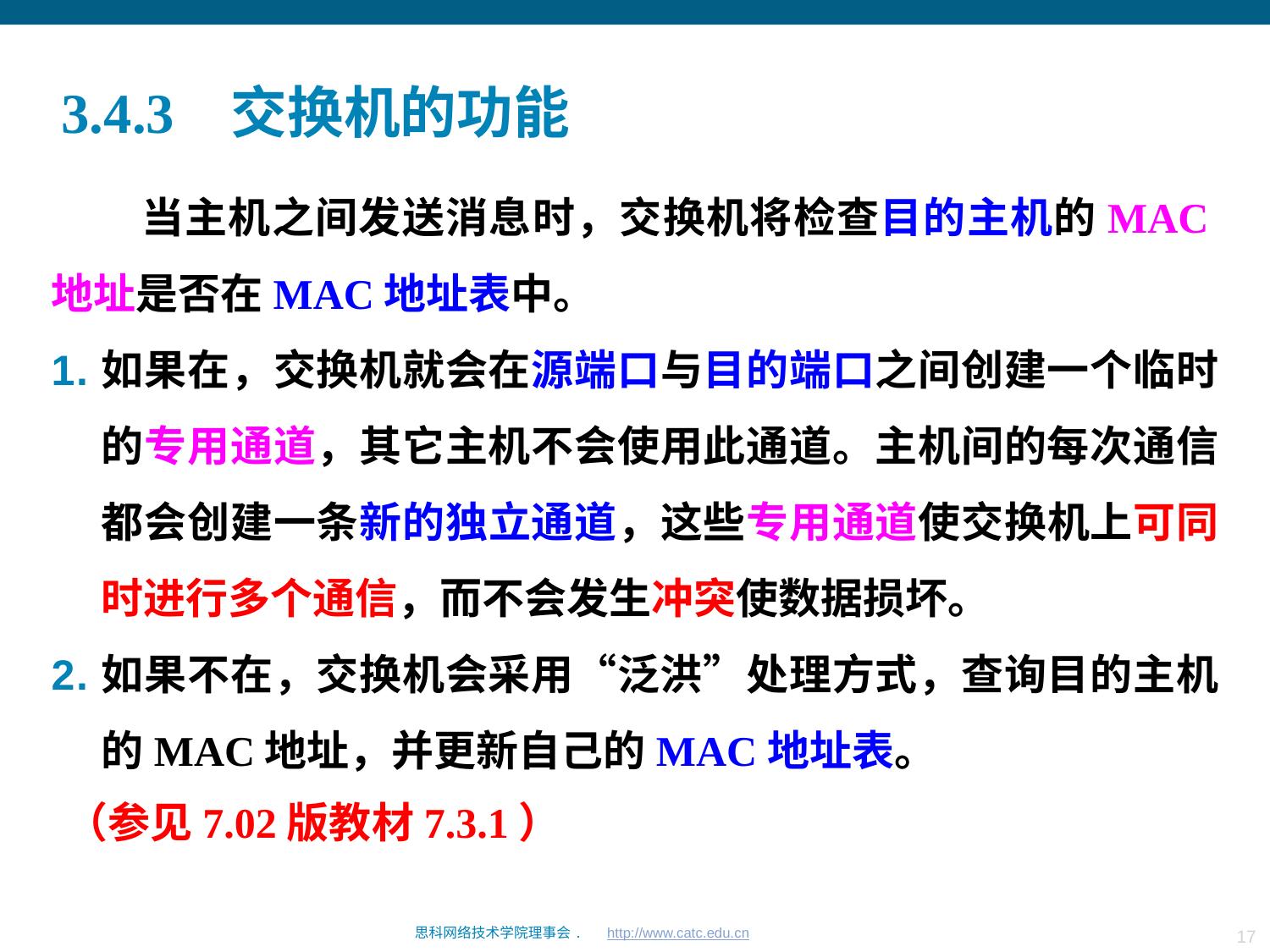

3.4.3   交换机的功能
当主机之间发送消息时，交换机将检查目的主机的MAC地址是否在MAC地址表中。
如果在，交换机就会在源端口与目的端口之间创建一个临时的专用通道，其它主机不会使用此通道。主机间的每次通信都会创建一条新的独立通道，这些专用通道使交换机上可同时进行多个通信，而不会发生冲突使数据损坏。
如果不在，交换机会采用“泛洪”处理方式，查询目的主机的MAC地址，并更新自己的MAC地址表。
（参见7.02版教材7.3.1）